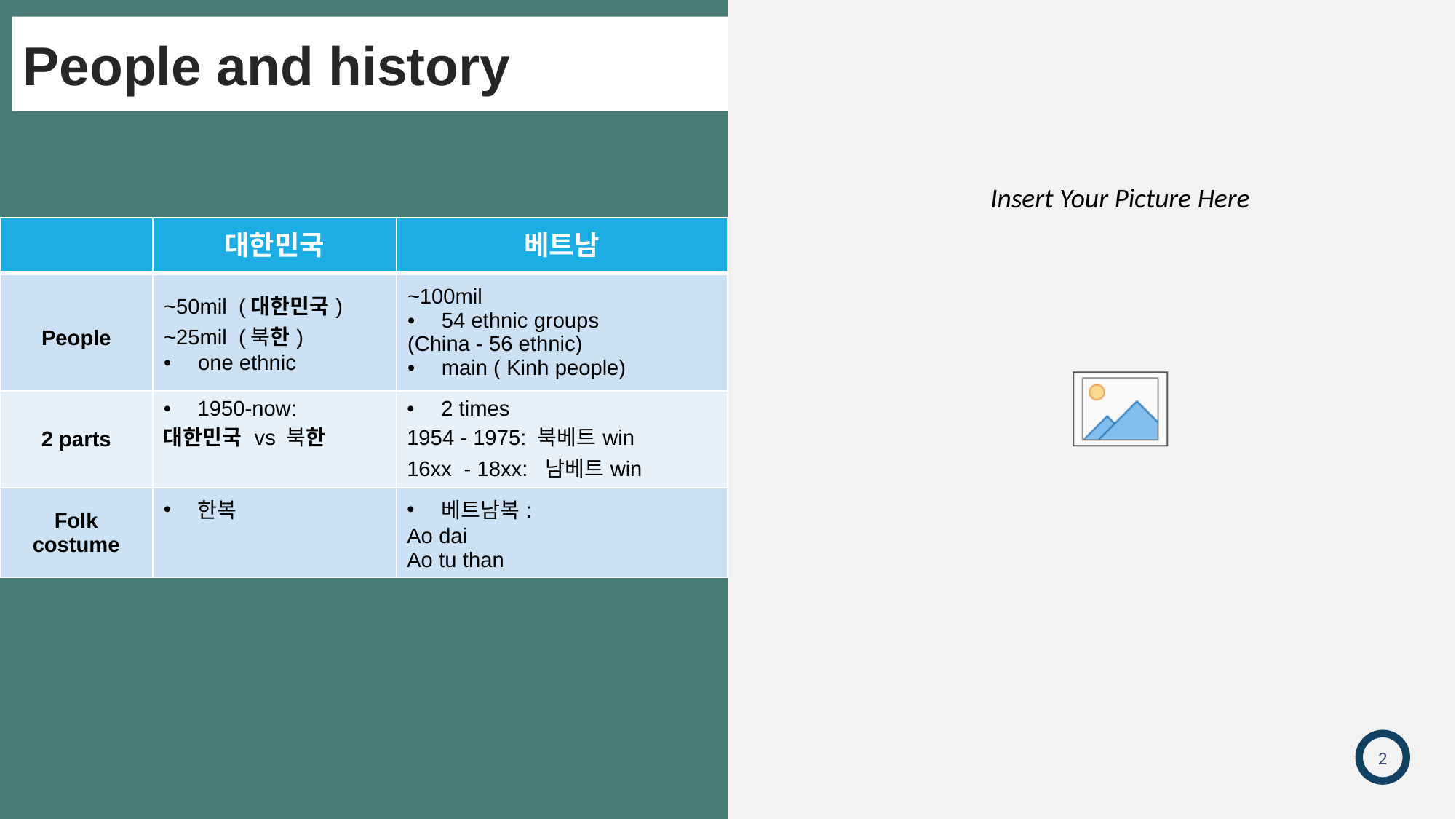

# People and history
|  | 대한민국 | 베트남 |
| --- | --- | --- |
| People | ~50mil  (대한민국) ~25mil (북한) one ethnic | ~100mil 54 ethnic groups (China - 56 ethnic) main ( Kinh people) |
| 2 parts | 1950-now: 대한민국 vs 북한 | 2 times 1954 - 1975: 북베트win 16xx - 18xx:  남베트win |
| Folk costume | 한복 | 베트남복: Ao dai Ao tu than |
2